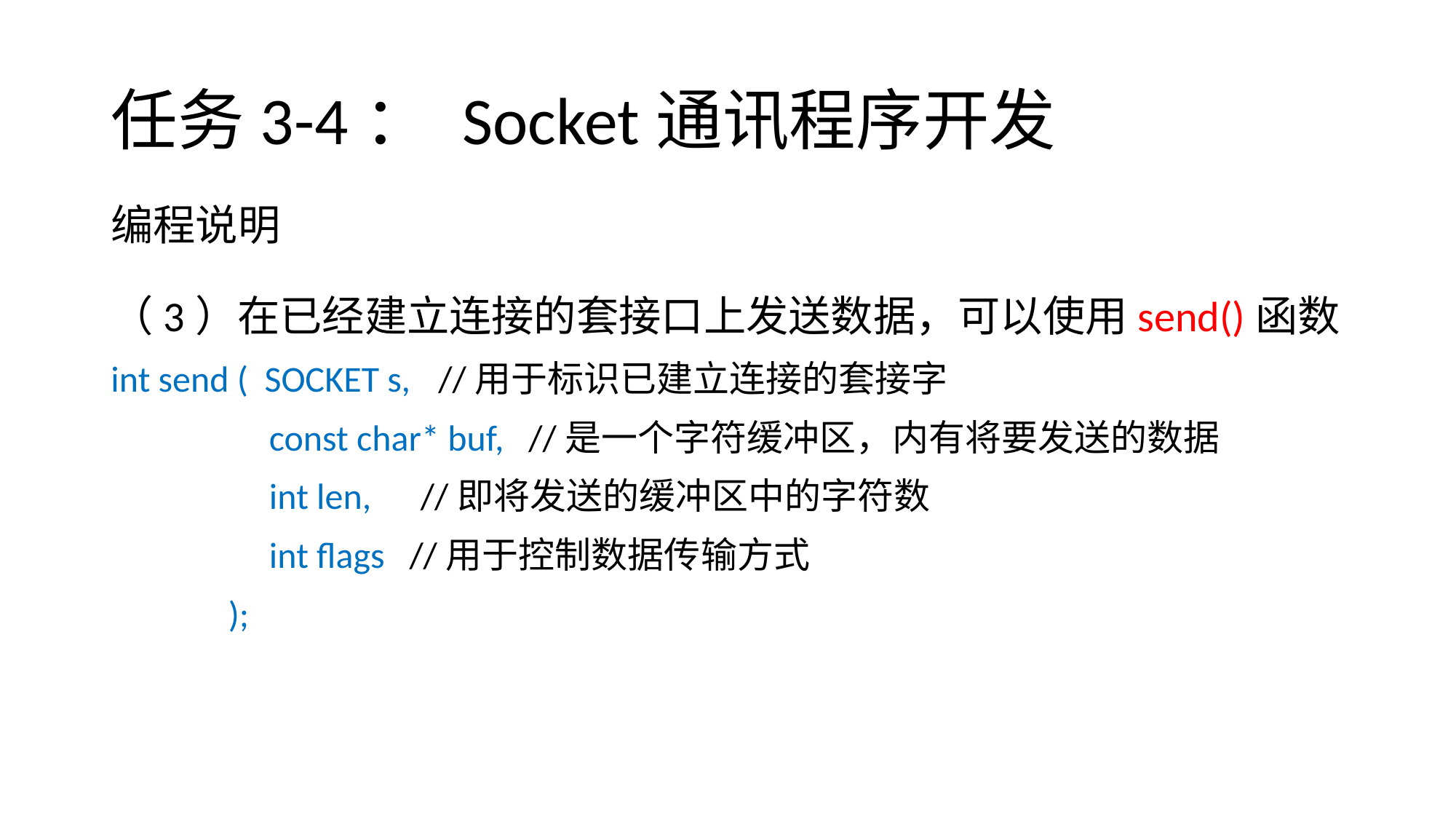

# 任务3-4： Socket通讯程序开发
编程说明
（3）在已经建立连接的套接口上发送数据，可以使用send()函数
int send (  SOCKET s,  	//用于标识已建立连接的套接字
	      const char* buf,   //是一个字符缓冲区，内有将要发送的数据
	      int len,      //即将发送的缓冲区中的字符数
 	      int flags   //用于控制数据传输方式
	 );